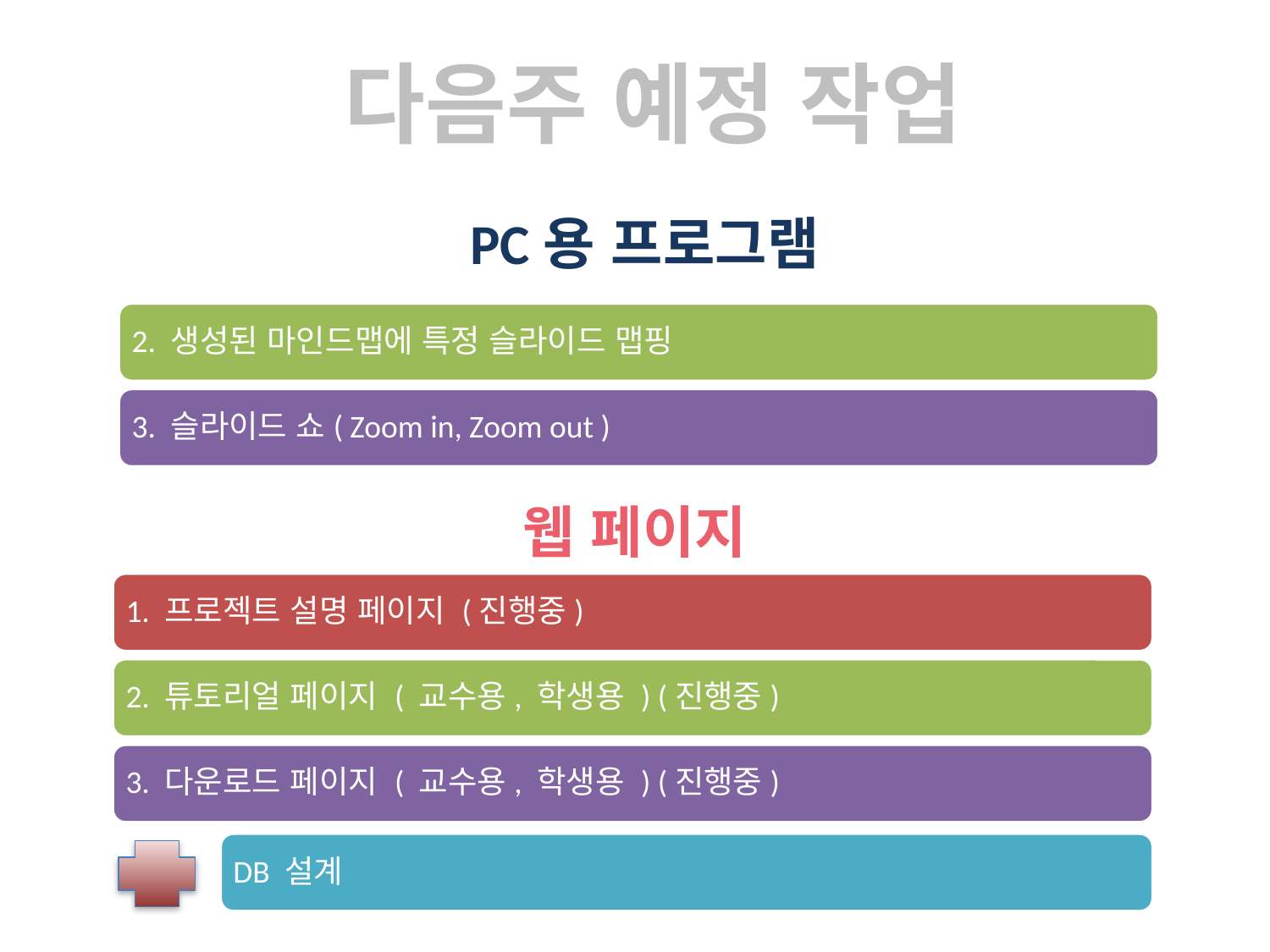

다음주 예정 작업
PC용 프로그램

2. 생성된 마인드맵에 특정 슬라이드 맵핑

3. 슬라이드 쇼( Zoom in, Zoom out )
웹 페이지

1. 프로젝트 설명 페이지 (진행중)

2. 튜토리얼 페이지 ( 교수용, 학생용 ) (진행중)

3. 다운로드 페이지 ( 교수용, 학생용 ) (진행중)

DB 설계